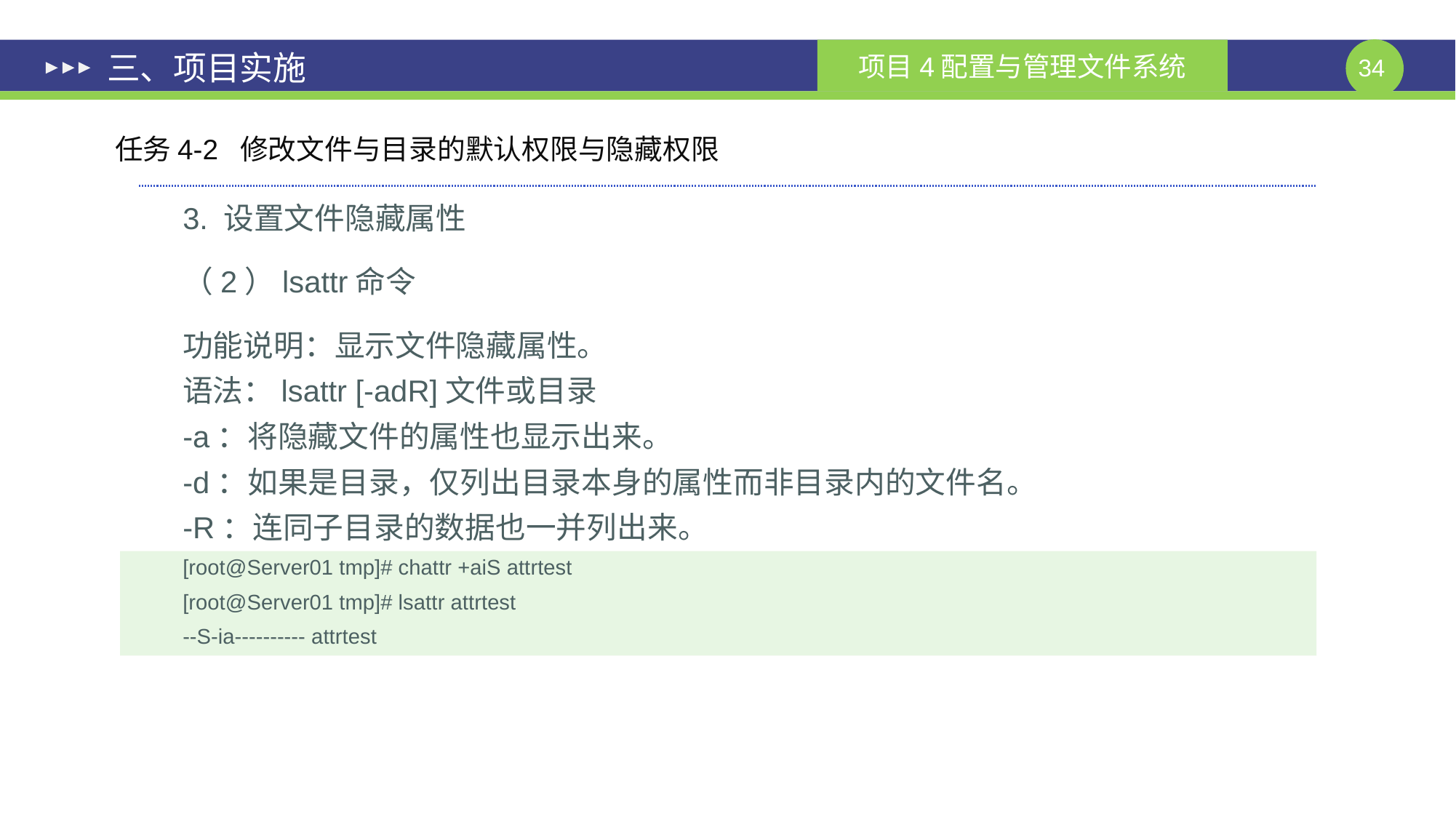

# 三、项目实施
任务4-2  修改文件与目录的默认权限与隐藏权限
3. 设置文件隐藏属性
（2）lsattr命令
功能说明：显示文件隐藏属性。
语法：lsattr [-adR]文件或目录
-a：将隐藏文件的属性也显示出来。
-d：如果是目录，仅列出目录本身的属性而非目录内的文件名。
-R：连同子目录的数据也一并列出来。
[root@Server01 tmp]# chattr +aiS attrtest
[root@Server01 tmp]# lsattr attrtest
--S-ia---------- attrtest